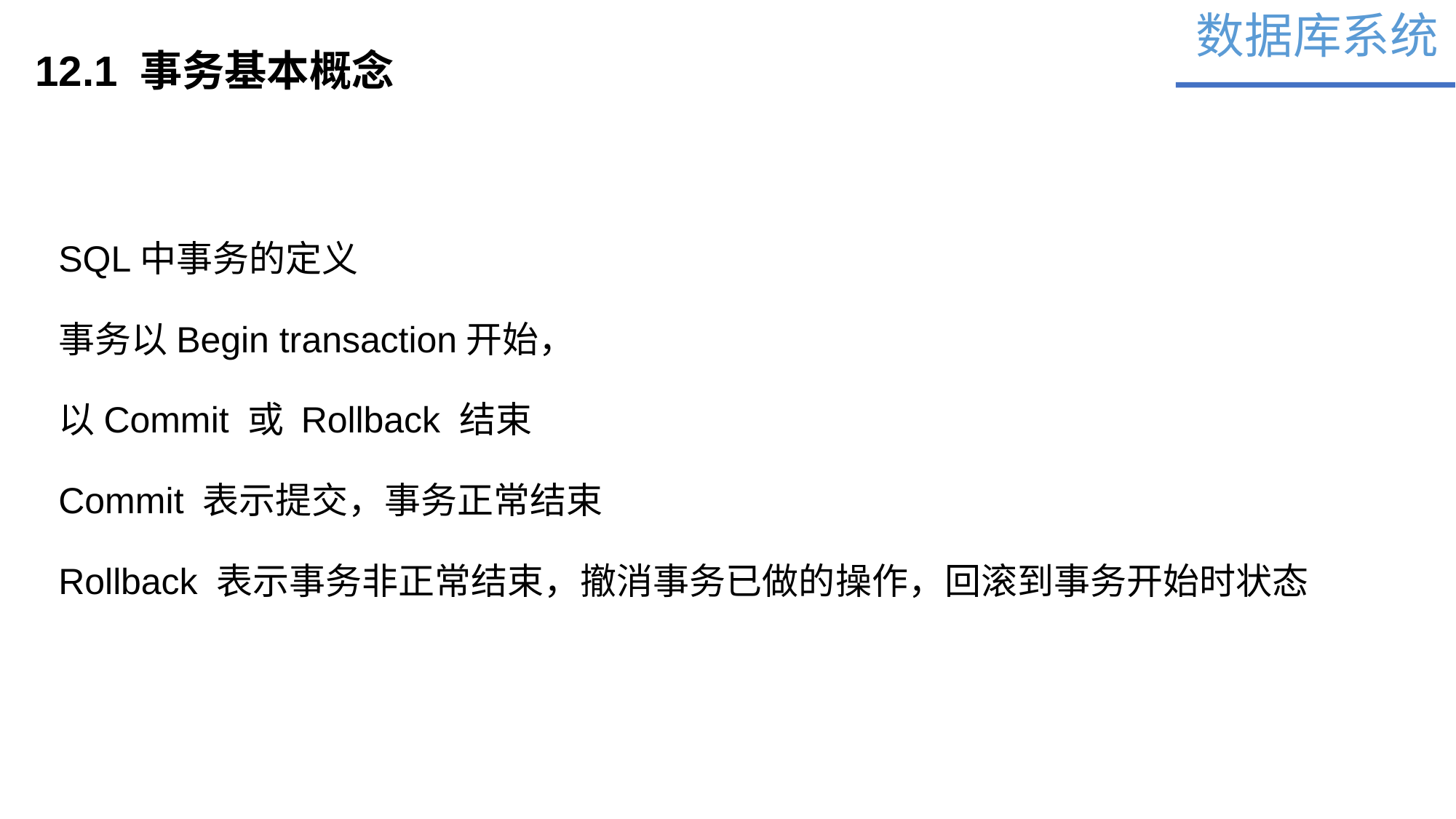

数据库系统
12.1 事务基本概念

SQL中事务的定义
事务以Begin transaction开始，
以Commit 或 Rollback 结束
Commit 表示提交，事务正常结束
Rollback 表示事务非正常结束，撤消事务已做的操作，回滚到事务开始时状态